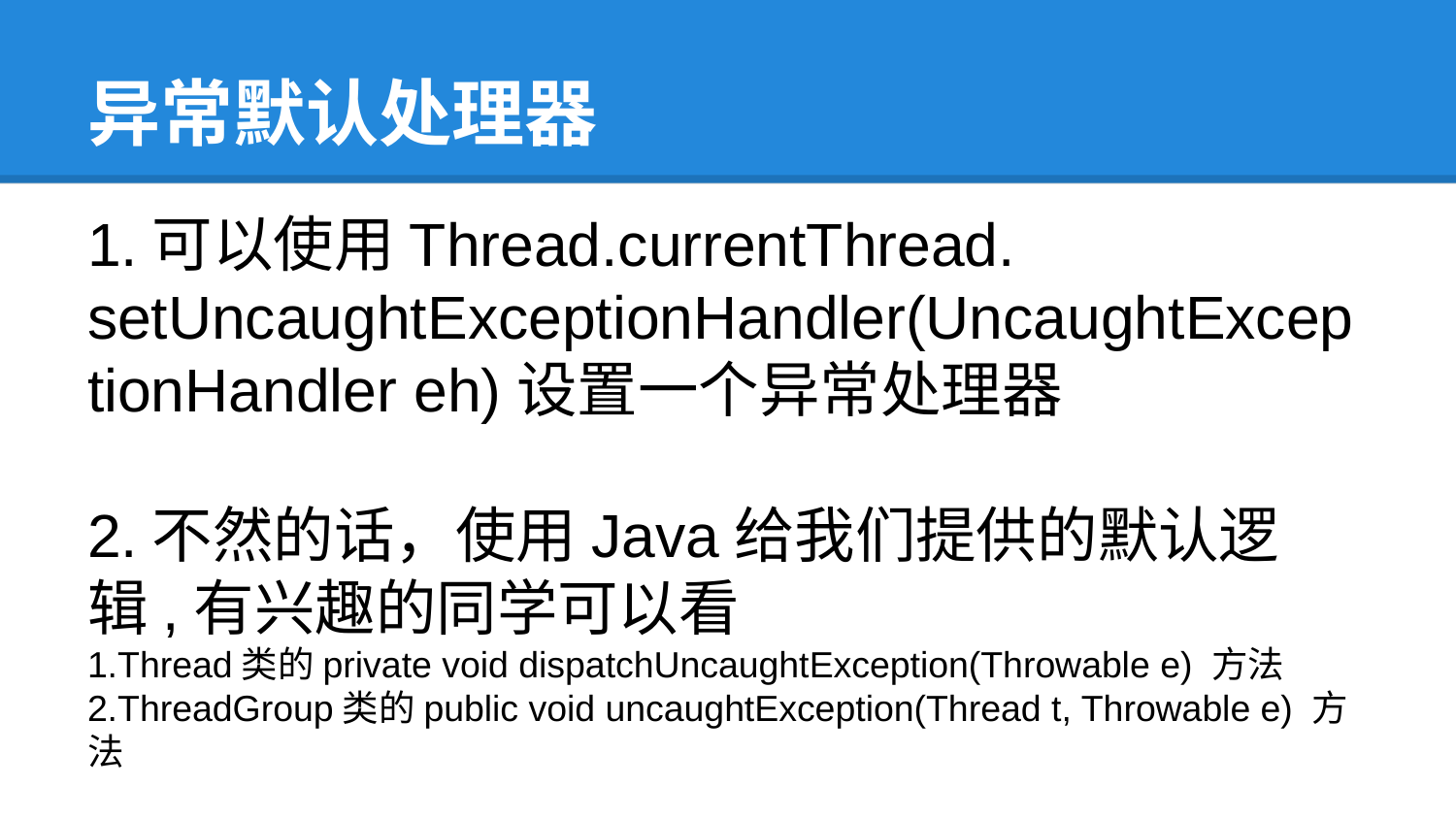

# 异常默认处理器
1.可以使用Thread.currentThread. setUncaughtExceptionHandler(UncaughtExceptionHandler eh)设置一个异常处理器

2.不然的话，使用Java给我们提供的默认逻辑,有兴趣的同学可以看
1.Thread类的private void dispatchUncaughtException(Throwable e) 方法
2.ThreadGroup类的public void uncaughtException(Thread t, Throwable e) 方法